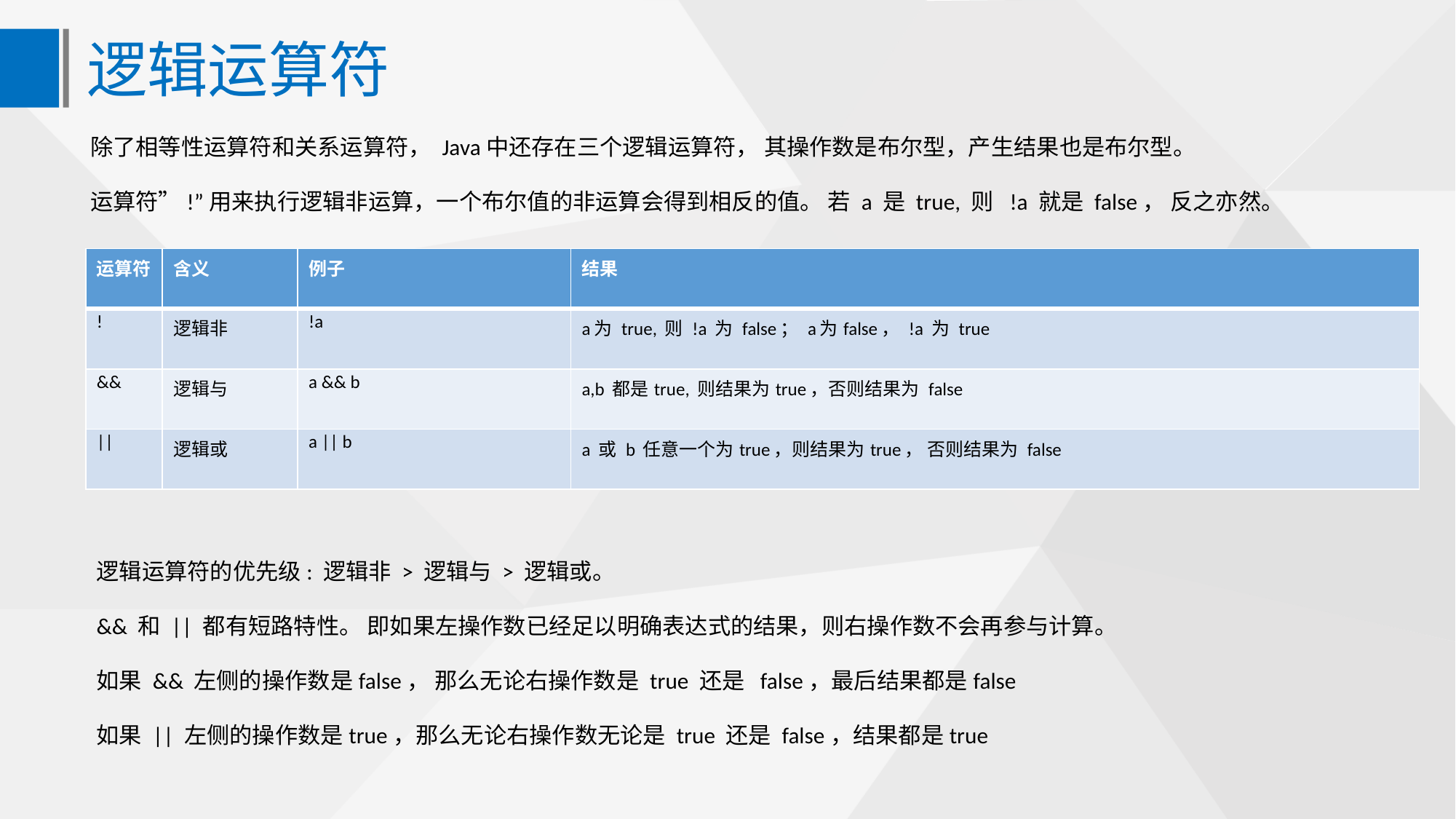

逻辑运算符

除了相等性运算符和关系运算符， Java中还存在三个逻辑运算符， 其操作数是布尔型，产生结果也是布尔型。

运算符”!”用来执行逻辑非运算，一个布尔值的非运算会得到相反的值。 若 a 是 true, 则  !a 就是 false， 反之亦然。

| 运算符 | 含义 | 例子 | 结果 |
| --- | --- | --- | --- |
| ! | 逻辑非 | !a | a为 true, 则 !a 为 false； a为false， !a 为 true |
| && | 逻辑与 | a && b | a,b 都是true, 则结果为true，否则结果为 false |
| || | 逻辑或 | a || b | a 或 b 任意一个为true，则结果为true， 否则结果为 false |
逻辑运算符的优先级: 逻辑非 > 逻辑与 > 逻辑或。

&& 和 || 都有短路特性。 即如果左操作数已经足以明确表达式的结果，则右操作数不会再参与计算。

如果 && 左侧的操作数是false， 那么无论右操作数是 true 还是  false，最后结果都是false

如果 || 左侧的操作数是true，那么无论右操作数无论是 true 还是 false，结果都是true